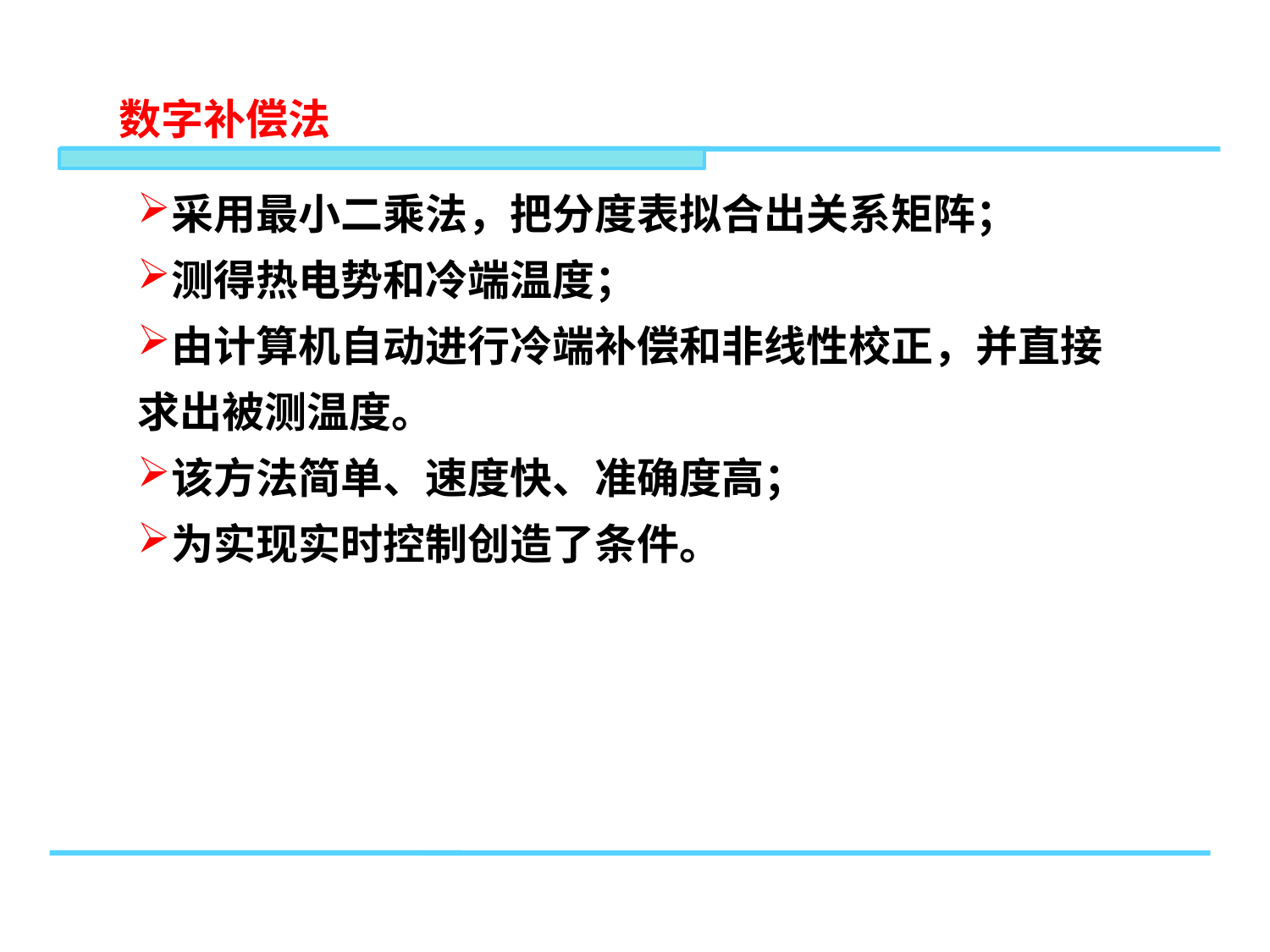

数字补偿法
采用最小二乘法，把分度表拟合出关系矩阵；
测得热电势和冷端温度；
由计算机自动进行冷端补偿和非线性校正，并直接求出被测温度。
该方法简单、速度快、准确度高；
为实现实时控制创造了条件。